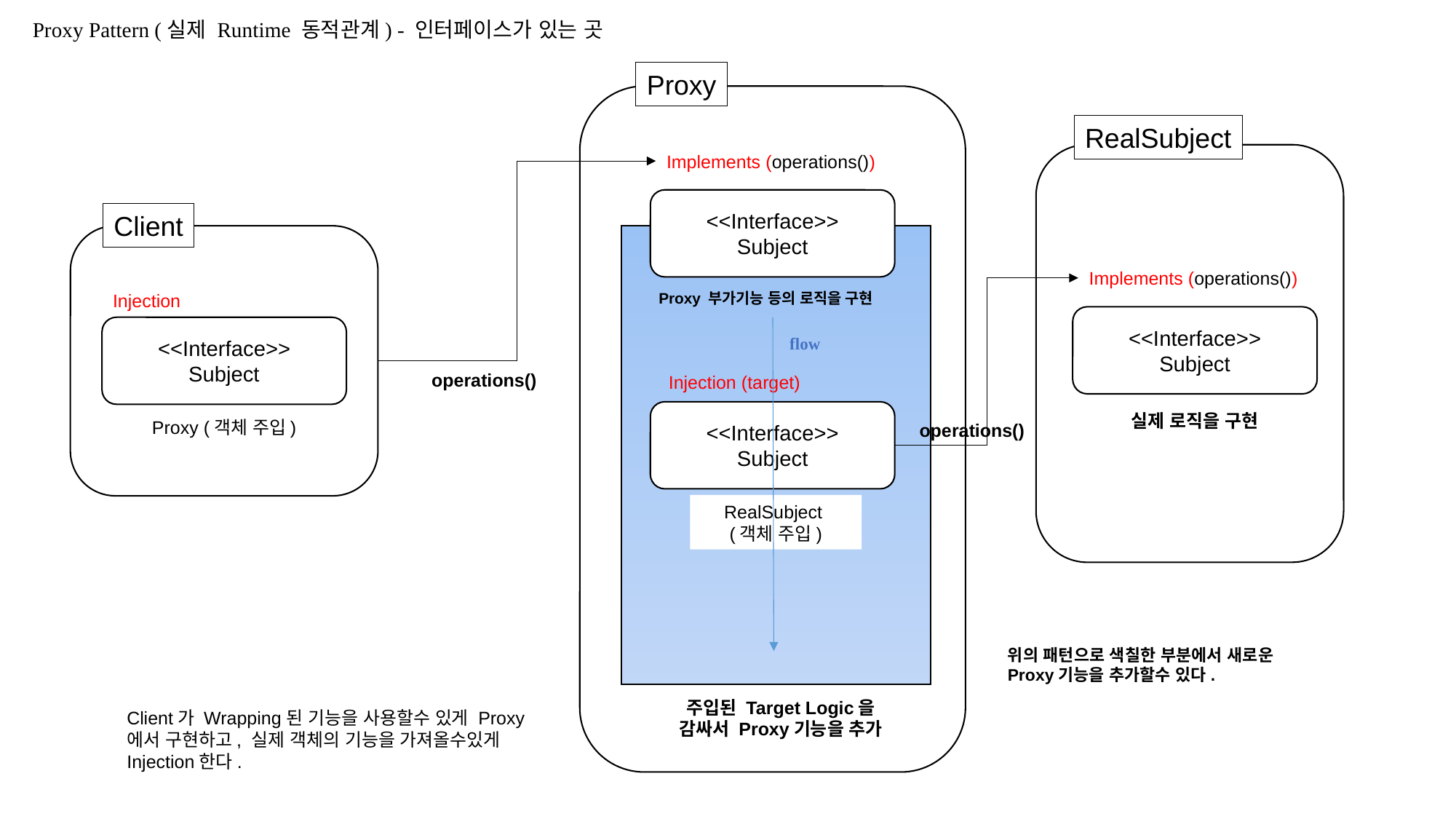

Proxy Pattern (실제 Runtime 동적관계) - 인터페이스가 있는 곳
Proxy

RealSubject
Implements (operations())

<<Interface>>
Subject
Client

Implements (operations())
Proxy 부가기능 등의 로직을 구현
Injection
<<Interface>>
Subject
<<Interface>>
Subject
Injection (target)
<<Interface>>
Subject
실제 로직을 구현
주입된 Target Logic을 감싸서 Proxy기능을 추가
flow
operations()
Proxy (객체 주입)
operations()
RealSubject
(객체 주입)
위의 패턴으로 색칠한 부분에서 새로운 Proxy기능을 추가할수 있다.
Client가 Wrapping된 기능을 사용할수 있게 Proxy에서 구현하고, 실제 객체의 기능을 가져올수있게 Injection한다.